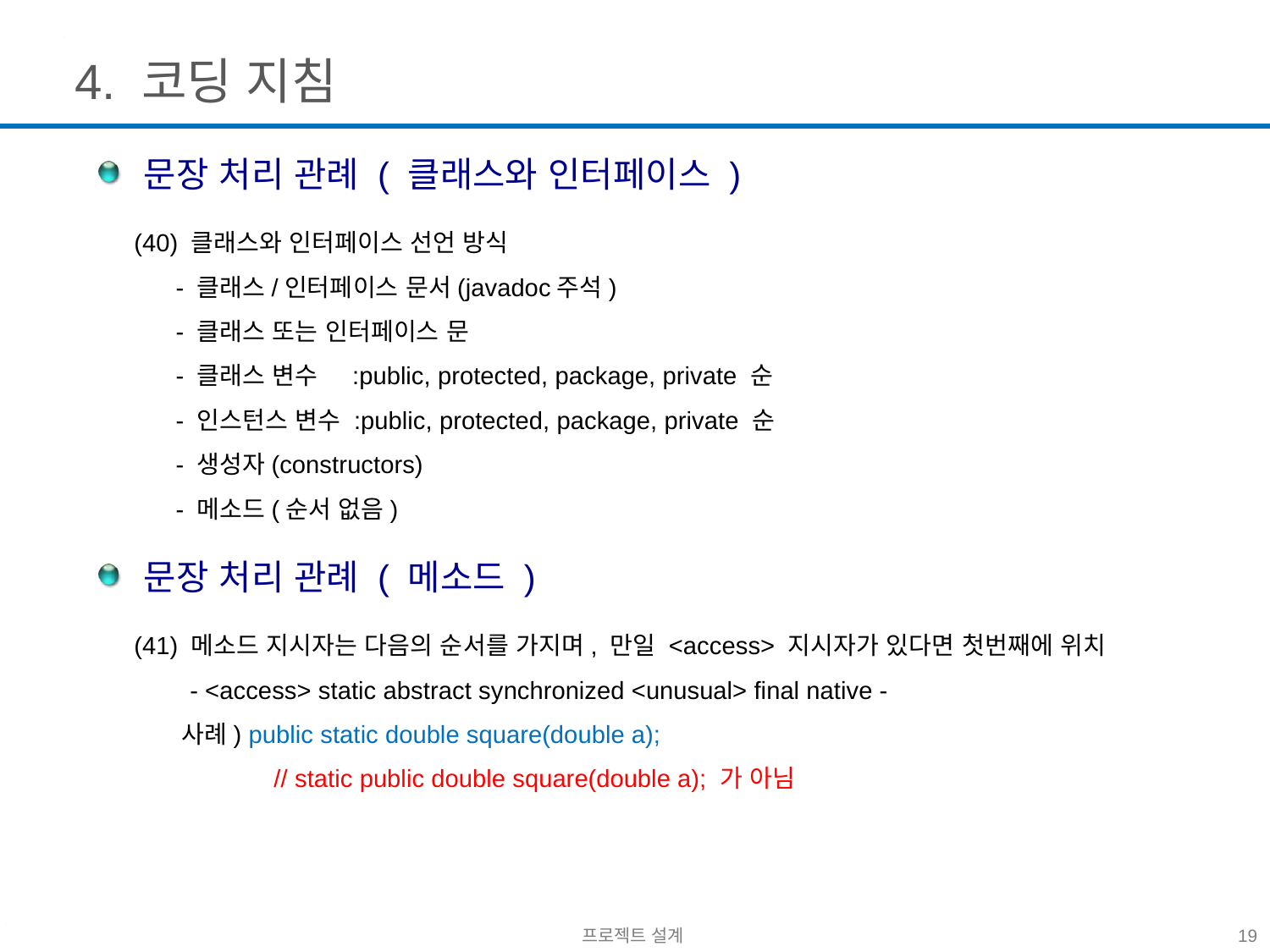

4. 코딩 지침
 문장 처리 관례 ( 클래스와 인터페이스 )
(40) 클래스와 인터페이스 선언 방식
      - 클래스/인터페이스 문서(javadoc주석)
      - 클래스 또는 인터페이스 문
      - 클래스 변수    :public, protected, package, private 순
      - 인스턴스 변수 :public, protected, package, private 순
      - 생성자(constructors)
      - 메소드(순서 없음)
 문장 처리 관례 ( 메소드 )
(41) 메소드 지시자는 다음의 순서를 가지며, 만일 <access> 지시자가 있다면 첫번째에 위치
        - <access> static abstract synchronized <unusual> final native -
      사례) public static double square(double a);
                    // static public double square(double a); 가 아님